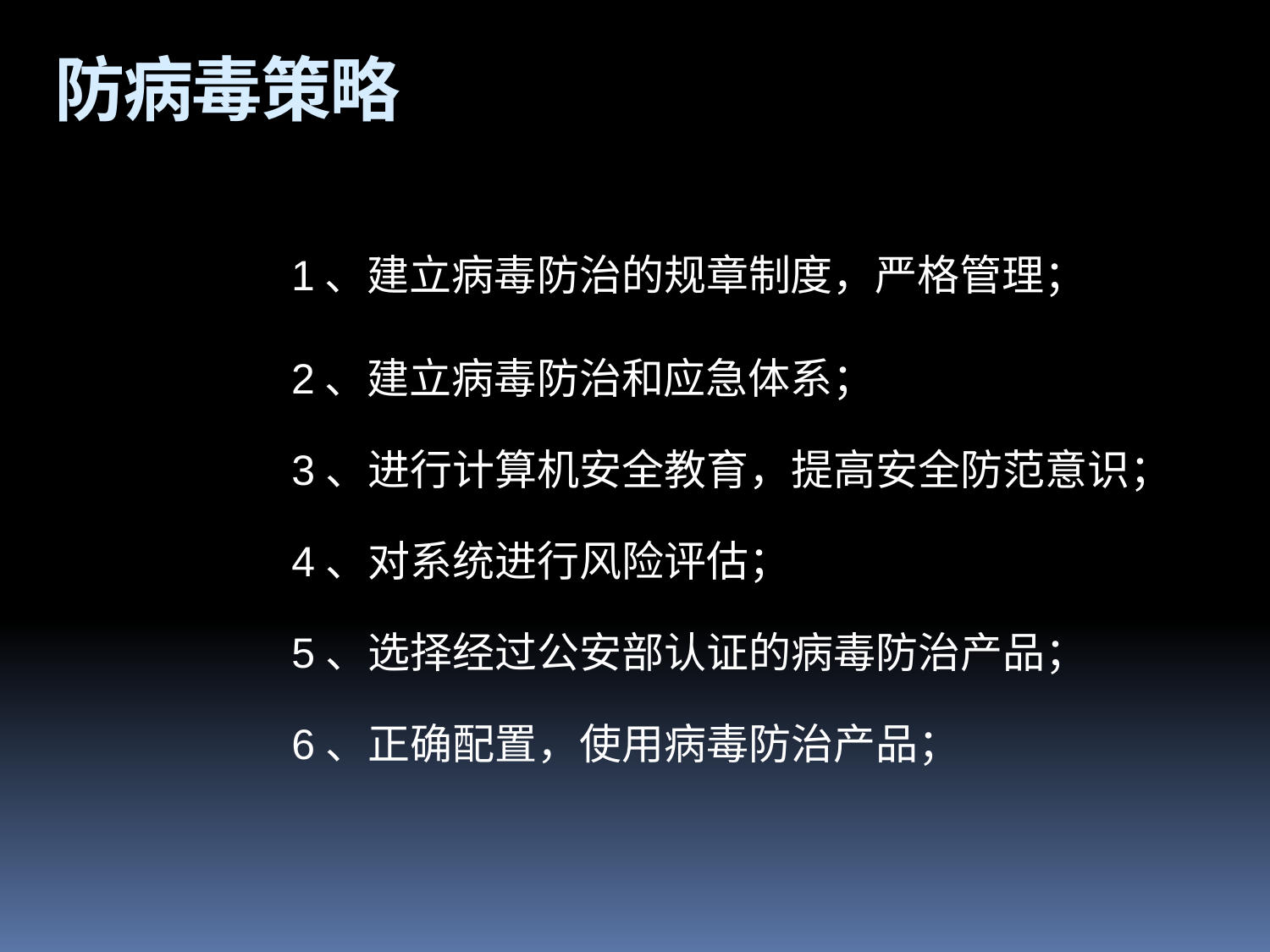

# 防病毒策略
            1、建立病毒防治的规章制度，严格管理；
            2、建立病毒防治和应急体系；
　　3、进行计算机安全教育，提高安全防范意识；
　　4、对系统进行风险评估；
　　5、选择经过公安部认证的病毒防治产品；
　　6、正确配置，使用病毒防治产品；